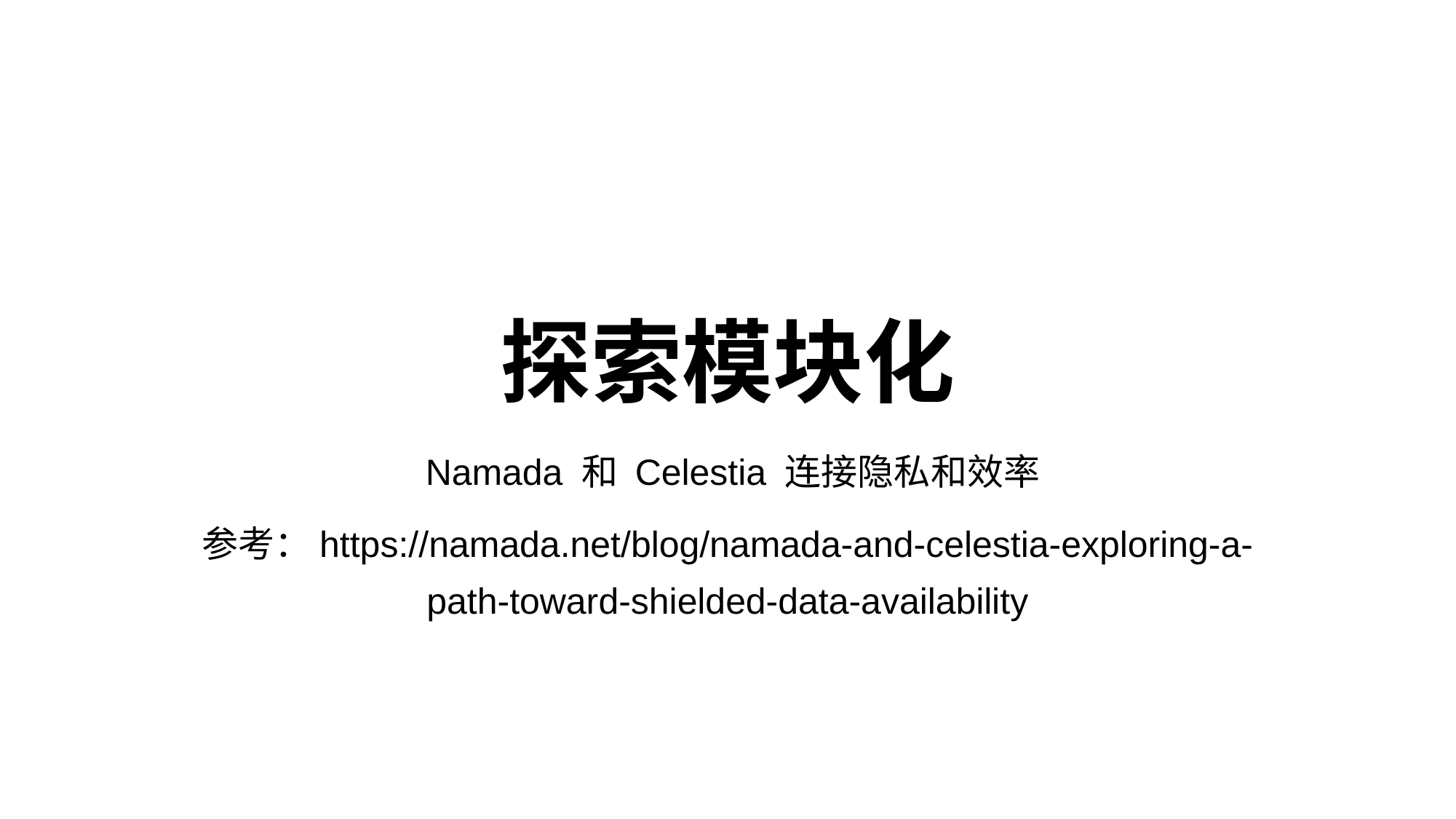

# 探索模块化
 Namada 和 Celestia 连接隐私和效率
参考：https://namada.net/blog/namada-and-celestia-exploring-a-path-toward-shielded-data-availability